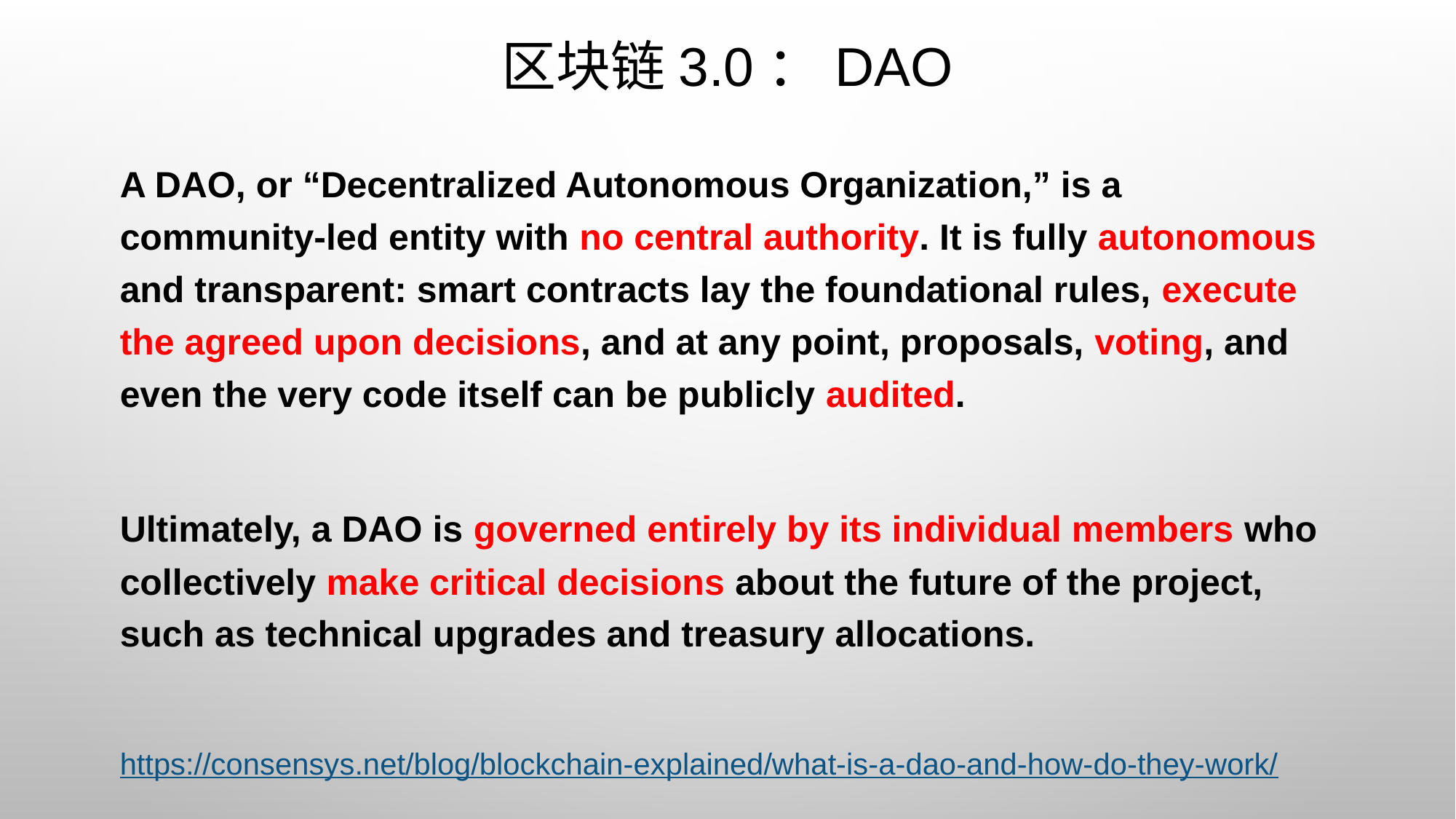

# 区块链3.0：DAO
A DAO, or “Decentralized Autonomous Organization,” is a community-led entity with no central authority. It is fully autonomous and transparent: smart contracts lay the foundational rules, execute the agreed upon decisions, and at any point, proposals, voting, and even the very code itself can be publicly audited.

Ultimately, a DAO is governed entirely by its individual members who collectively make critical decisions about the future of the project, such as technical upgrades and treasury allocations.

https://consensys.net/blog/blockchain-explained/what-is-a-dao-and-how-do-they-work/